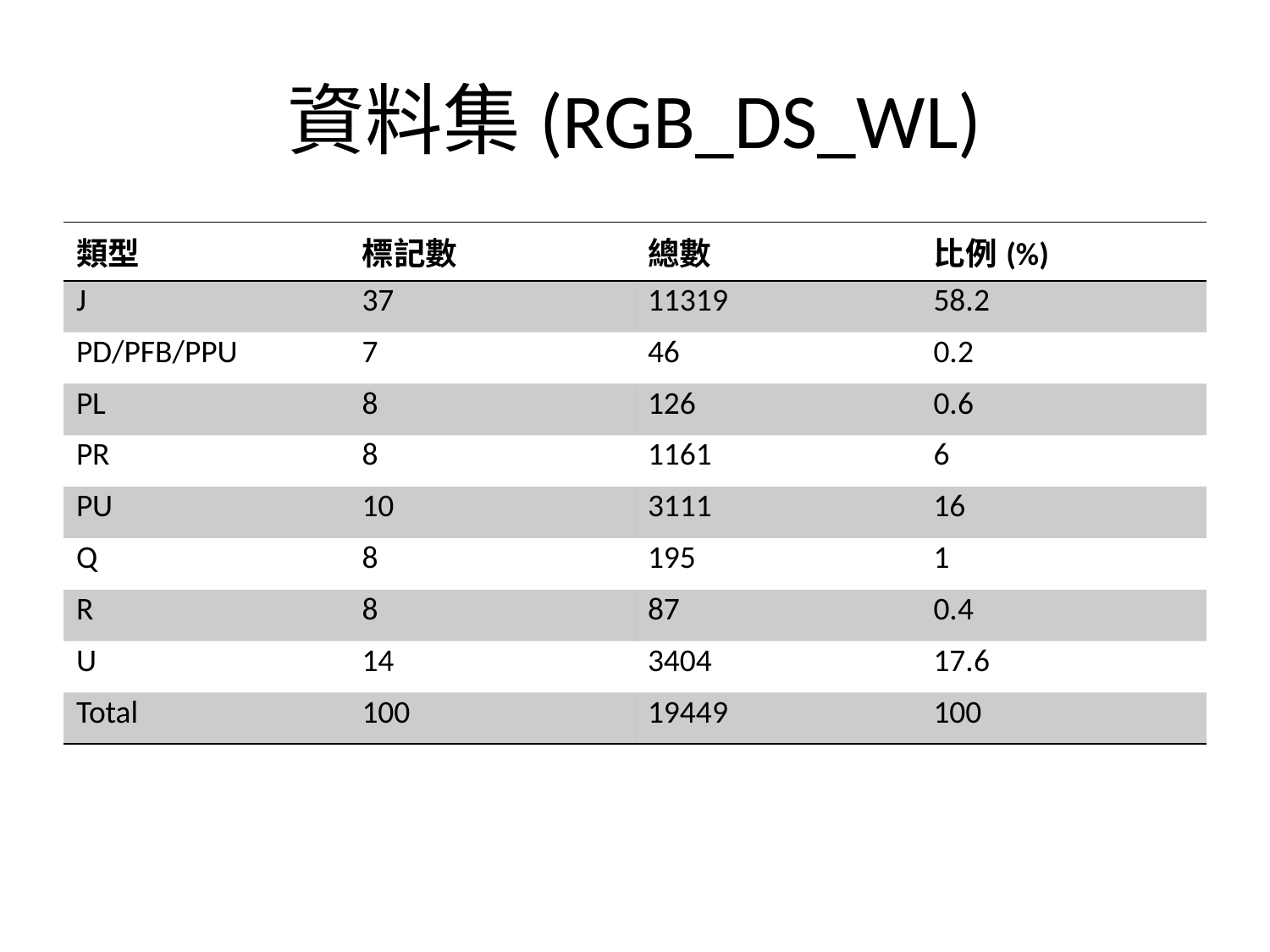

# 資料集(RGB_DS_WL)
| 類型 | 標記數 | 總數 | 比例(%) |
| --- | --- | --- | --- |
| J | 37 | 11319 | 58.2 |
| PD/PFB/PPU | 7 | 46 | 0.2 |
| PL | 8 | 126 | 0.6 |
| PR | 8 | 1161 | 6 |
| PU | 10 | 3111 | 16 |
| Q | 8 | 195 | 1 |
| R | 8 | 87 | 0.4 |
| U | 14 | 3404 | 17.6 |
| Total | 100 | 19449 | 100 |